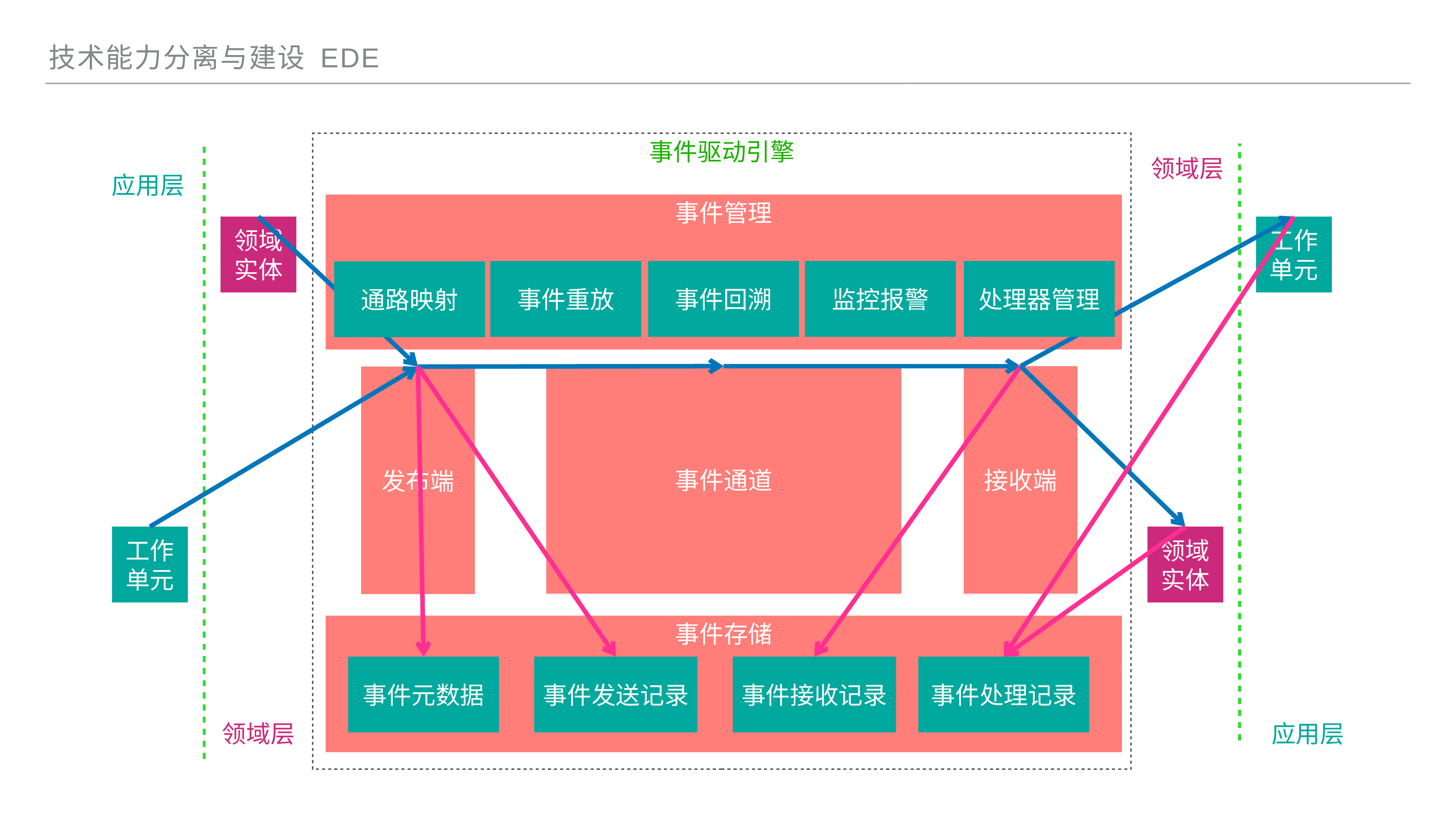

技术能力分离与建设 ede
事件驱动引擎

领域层
应用层
事件管理
领域实体
工作单元
事件重放
事件回溯
监控报警
处理器管理
通路映射
事件通道
接收端
发布端
工作单元
领域实体
事件存储
事件元数据
事件发送记录
事件接收记录
事件处理记录
领域层
应用层